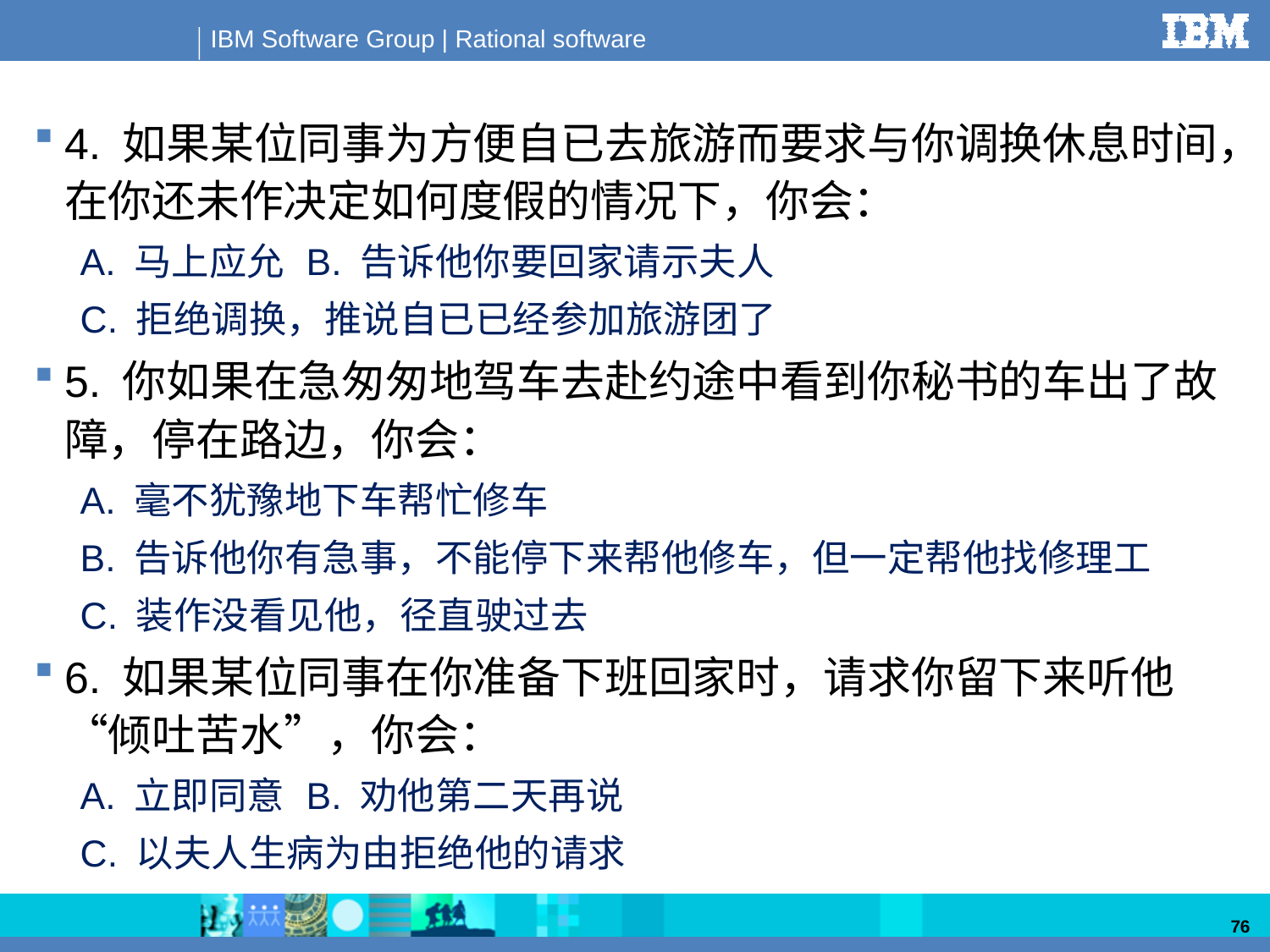

4. 如果某位同事为方便自已去旅游而要求与你调换休息时间，在你还未作决定如何度假的情况下，你会：
A. 马上应允		B. 告诉他你要回家请示夫人
C. 拒绝调换，推说自已已经参加旅游团了
5. 你如果在急匆匆地驾车去赴约途中看到你秘书的车出了故障，停在路边，你会：
A. 毫不犹豫地下车帮忙修车
B. 告诉他你有急事，不能停下来帮他修车，但一定帮他找修理工
C. 装作没看见他，径直驶过去
6. 如果某位同事在你准备下班回家时，请求你留下来听他“倾吐苦水”，你会：
A. 立即同意		B. 劝他第二天再说
C. 以夫人生病为由拒绝他的请求

76